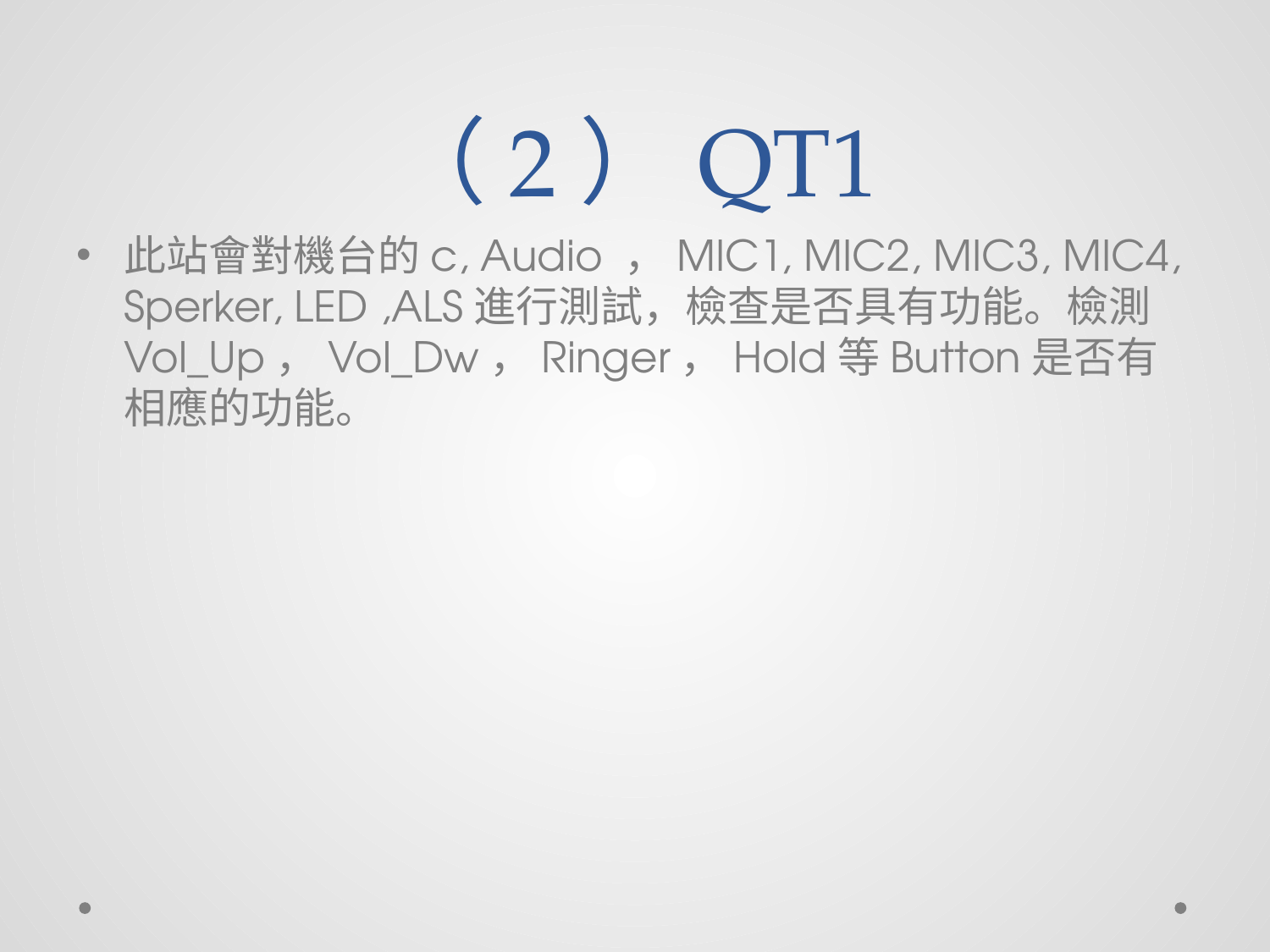

# （2）QT1
此站會對機台的c, Audio ，MIC1, MIC2, MIC3, MIC4, Sperker, LED ,ALS進行測試，檢查是否具有功能。檢測Vol_Up，Vol_Dw，Ringer，Hold等Button是否有相應的功能。